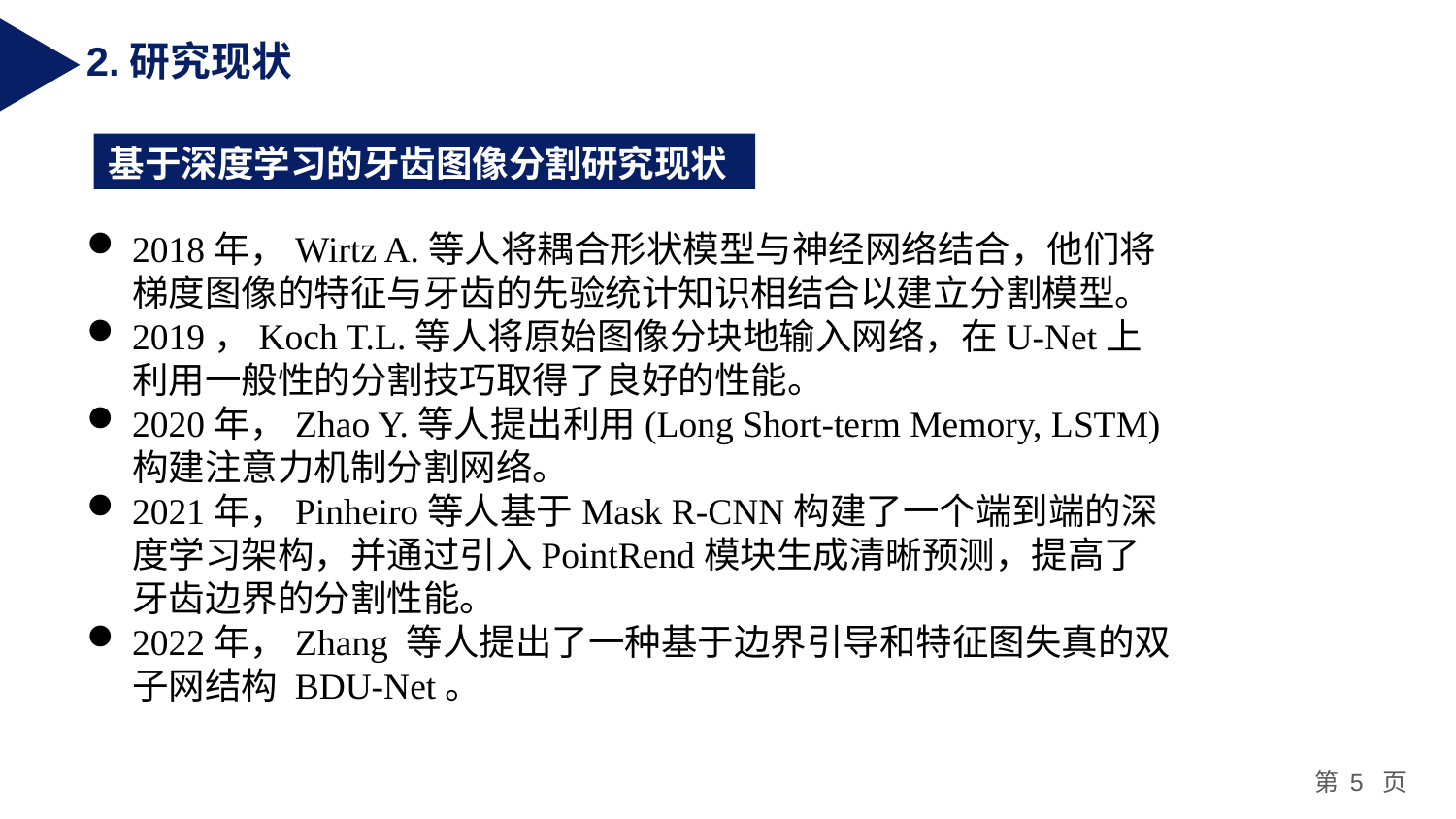

2.研究现状
基于深度学习的牙齿图像分割研究现状
2018年，Wirtz A.等人将耦合形状模型与神经网络结合，他们将梯度图像的特征与牙齿的先验统计知识相结合以建立分割模型。
2019，Koch T.L.等人将原始图像分块地输入网络，在U-Net上利用一般性的分割技巧取得了良好的性能。
2020年，Zhao Y.等人提出利用(Long Short-term Memory, LSTM)构建注意力机制分割网络。
2021年，Pinheiro等人基于Mask R-CNN构建了一个端到端的深度学习架构，并通过引入PointRend模块生成清晰预测，提高了牙齿边界的分割性能。
2022年，Zhang 等人提出了一种基于边界引导和特征图失真的双子网结构 BDU-Net。